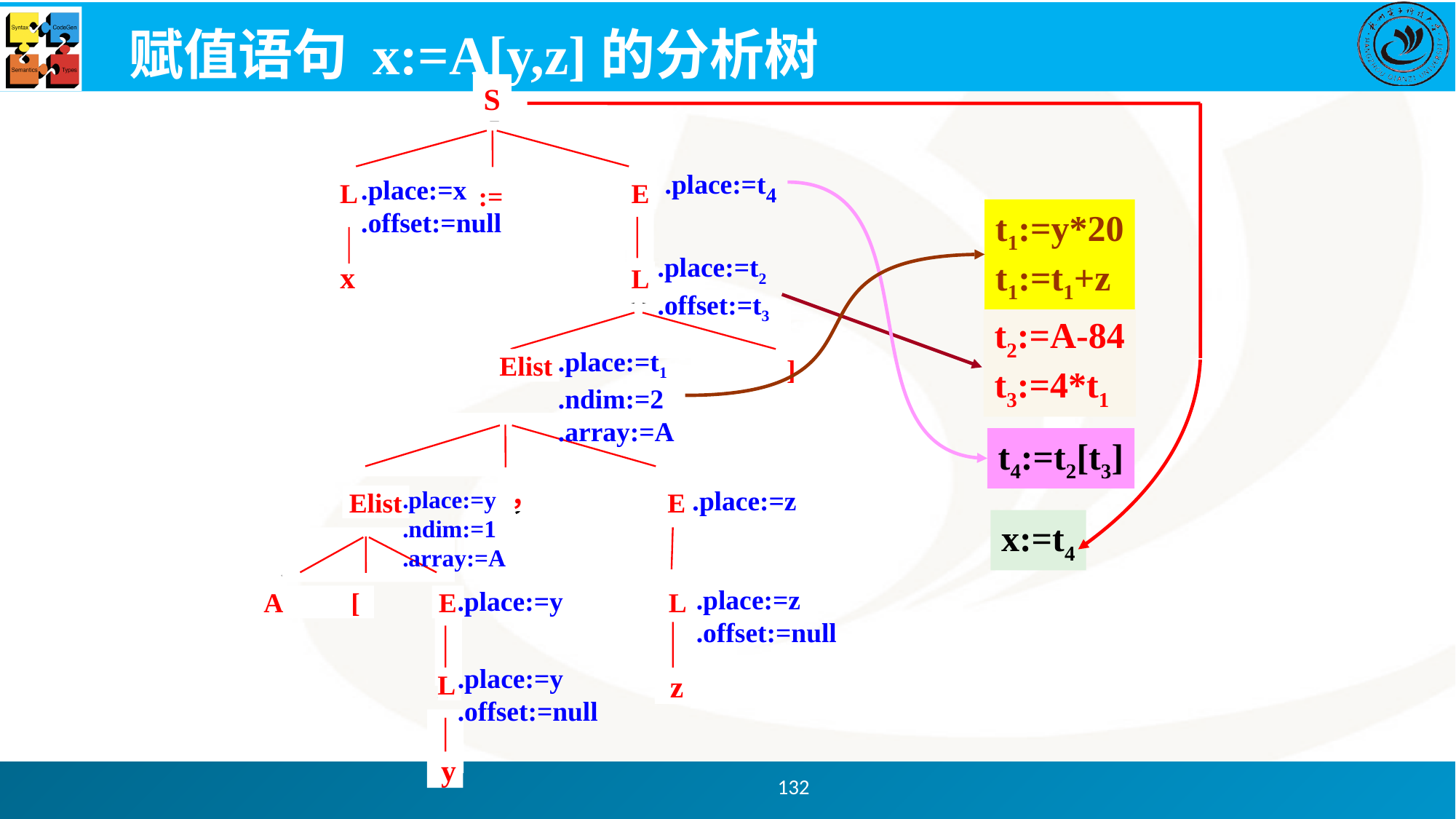

# 赋值语句 x:=A[y,z]的分析树
S

S

L
:=
 E

x
 L

Elist                                   ]

Elist               ，                    E

A        [            E                               L

  z

L

 y

x:=t4
.place:=t4
.place:=x
.offset:=null
  E

L

:=
t4:=t2[t3]
t1:=y*20
t1:=t1+z
.place:=t2
.offset:=t3
 x
  L

t2:=A-84
t3:=4*t1
.place:=t1
.ndim:=2
.array:=A
  Elist

  ]
.place:=z
.place:=y
.ndim:=1
.array:=A
 ，
 Elist

 E

.place:=z
.offset:=null
.place:=y
 E

  L

A          [
.place:=y
.offset:=null
  z
L

  y
132